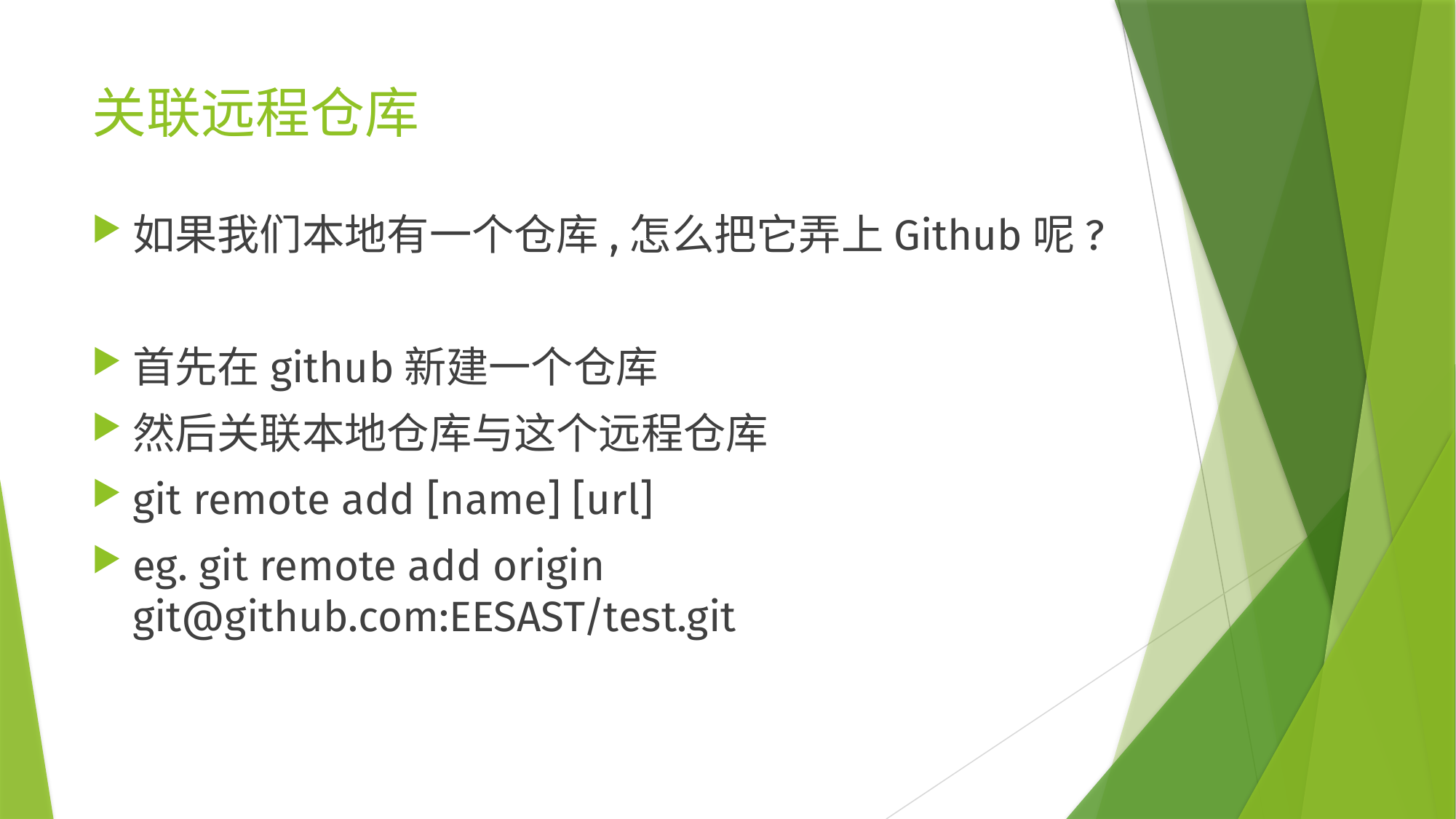

# 关联远程仓库
如果我们本地有一个仓库,怎么把它弄上Github呢?

首先在github新建一个仓库
然后关联本地仓库与这个远程仓库
git remote add [name] [url]
eg. git remote add origin git@github.com:EESAST/test.git